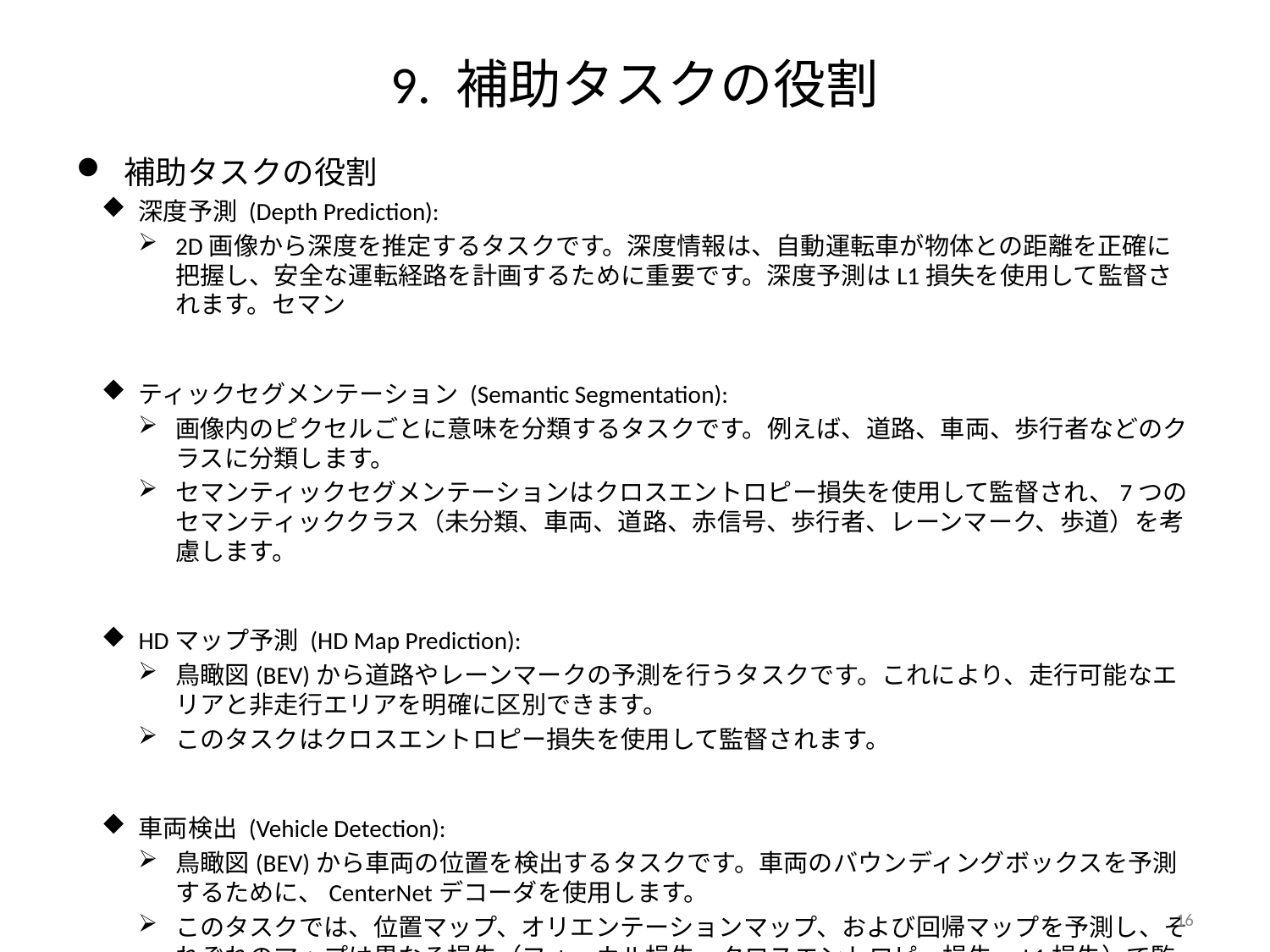

# 9. 補助タスクの役割
補助タスクの役割
深度予測 (Depth Prediction):
2D画像から深度を推定するタスクです。深度情報は、自動運転車が物体との距離を正確に把握し、安全な運転経路を計画するために重要です。深度予測はL1損失を使用して監督されます。セマン

ティックセグメンテーション (Semantic Segmentation):
画像内のピクセルごとに意味を分類するタスクです。例えば、道路、車両、歩行者などのクラスに分類します。
セマンティックセグメンテーションはクロスエントロピー損失を使用して監督され、7つのセマンティッククラス（未分類、車両、道路、赤信号、歩行者、レーンマーク、歩道）を考慮します。

HDマップ予測 (HD Map Prediction):
鳥瞰図(BEV)から道路やレーンマークの予測を行うタスクです。これにより、走行可能なエリアと非走行エリアを明確に区別できます。
このタスクはクロスエントロピー損失を使用して監督されます。

車両検出 (Vehicle Detection):
鳥瞰図(BEV)から車両の位置を検出するタスクです。車両のバウンディングボックスを予測するために、CenterNetデコーダを使用します。
このタスクでは、位置マップ、オリエンテーションマップ、および回帰マップを予測し、それぞれのマップは異なる損失（フォーカル損失、クロスエントロピー損失、L1損失）で監督されます。
16